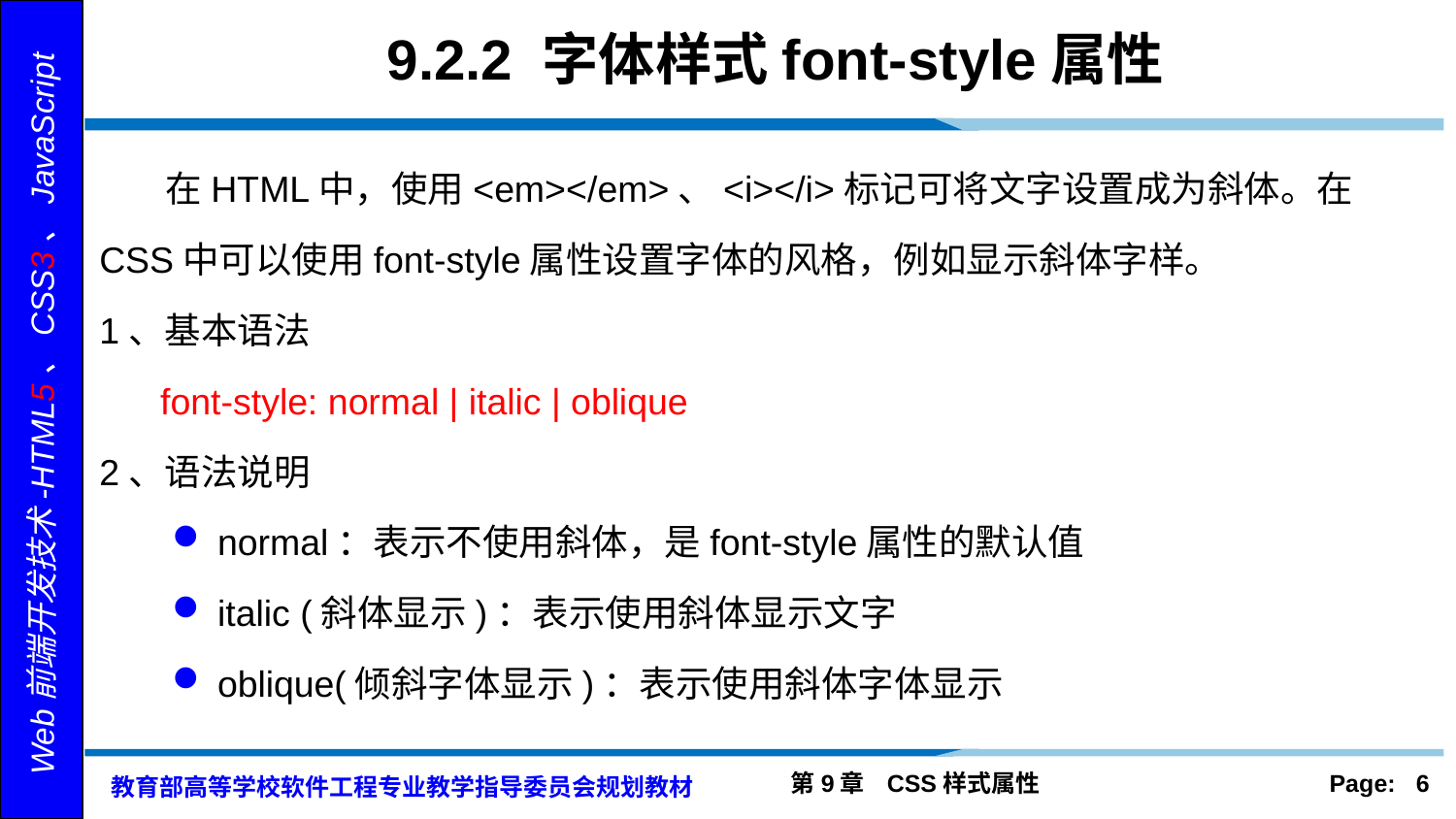

# 9.2.2 字体样式font-style属性
       在HTML中，使用<em></em>、<i></i>标记可将文字设置成为斜体。在CSS中可以使用font-style属性设置字体的风格，例如显示斜体字样。
1、基本语法
      font-style: normal | italic | oblique
2、语法说明
normal：表示不使用斜体，是font-style属性的默认值
italic (斜体显示)：表示使用斜体显示文字
oblique(倾斜字体显示)：表示使用斜体字体显示